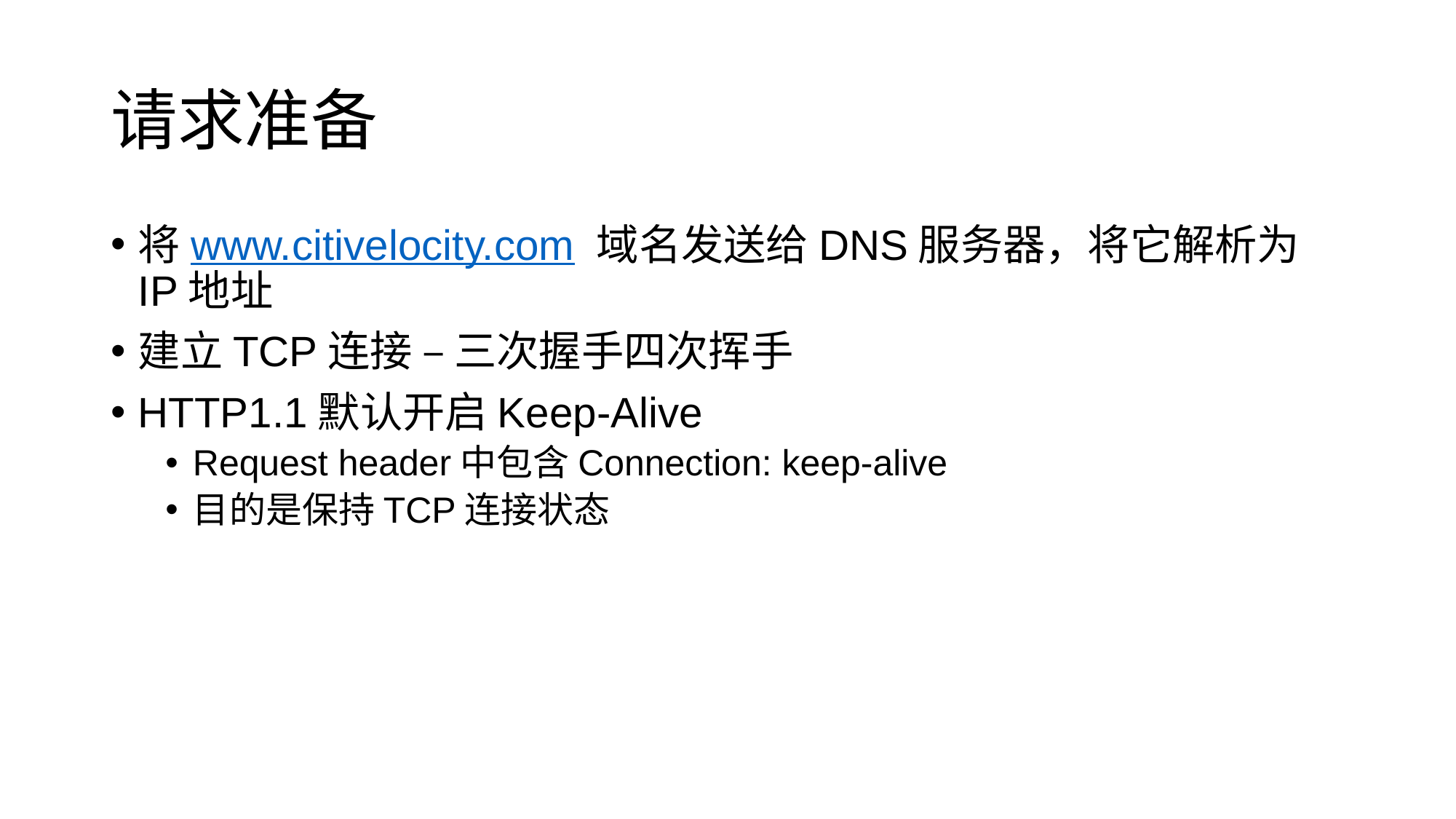

# 请求准备
将www.citivelocity.com 域名发送给DNS服务器，将它解析为IP地址
建立TCP连接 – 三次握手四次挥手
HTTP1.1默认开启Keep-Alive
Request header中包含Connection: keep-alive
目的是保持TCP连接状态